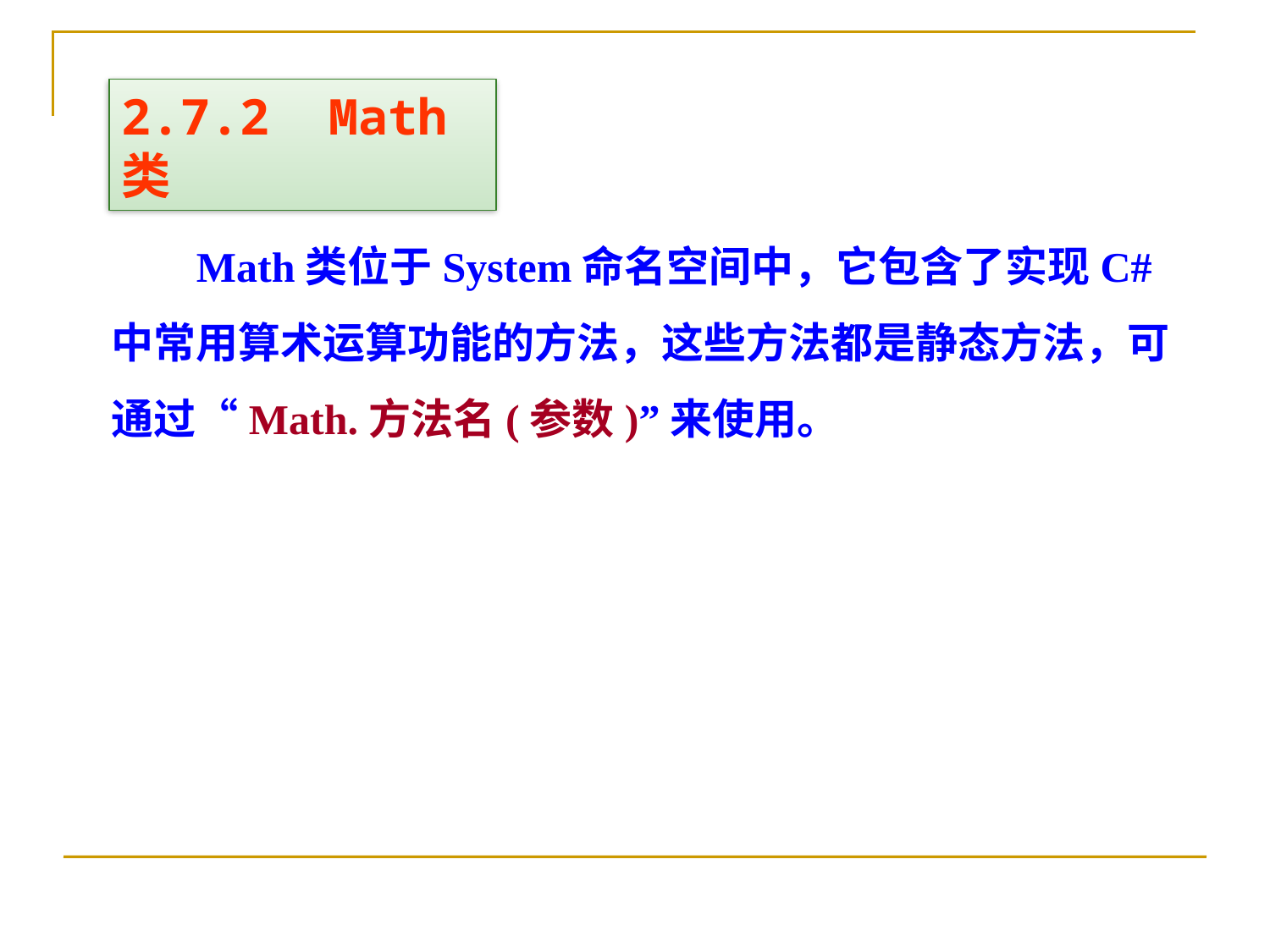

2.7.2  Math类
        Math类位于System命名空间中，它包含了实现C#中常用算术运算功能的方法，这些方法都是静态方法，可通过“Math.方法名(参数)”来使用。